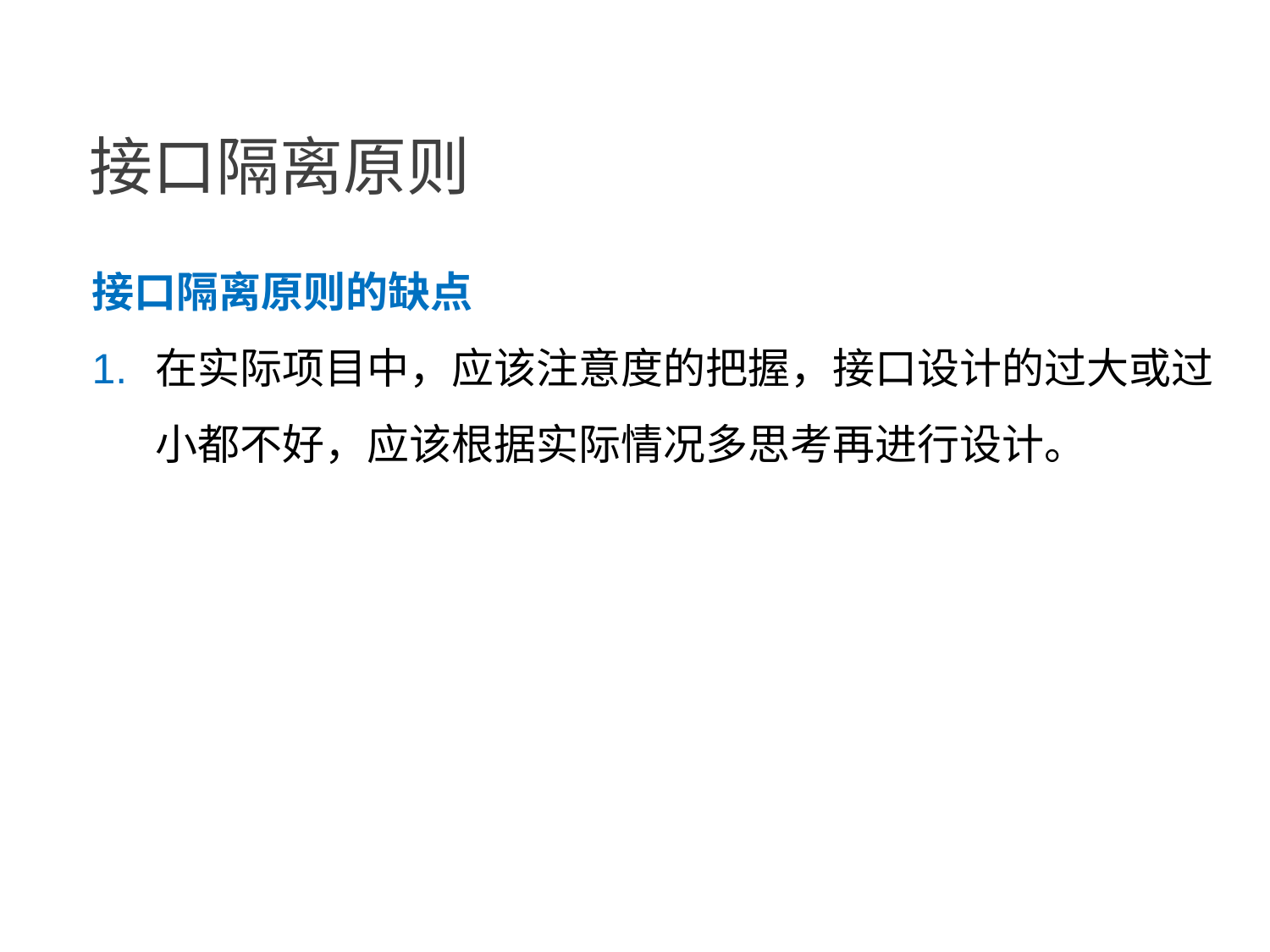

接口隔离原则
接口隔离原则的缺点
在实际项目中，应该注意度的把握，接口设计的过大或过小都不好，应该根据实际情况多思考再进行设计。